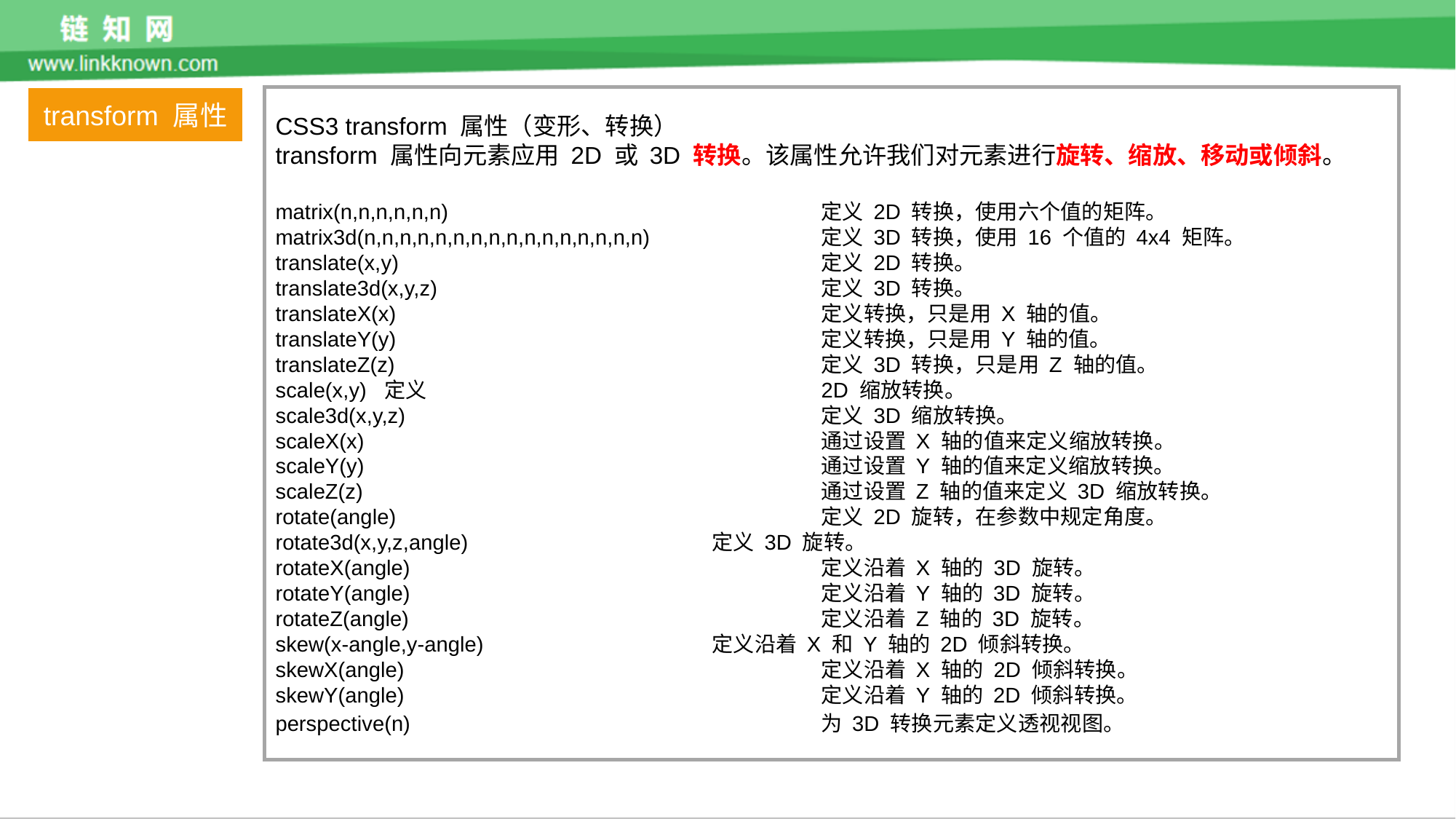

transform 属性
CSS3 transform 属性（变形、转换）
transform 属性向元素应用 2D 或 3D 转换。该属性允许我们对元素进行旋转、缩放、移动或倾斜。

matrix(n,n,n,n,n,n)				定义 2D 转换，使用六个值的矩阵。
matrix3d(n,n,n,n,n,n,n,n,n,n,n,n,n,n,n,n)		定义 3D 转换，使用 16 个值的 4x4 矩阵。
translate(x,y)				定义 2D 转换。
translate3d(x,y,z)				定义 3D 转换。
translateX(x)				定义转换，只是用 X 轴的值。
translateY(y)				定义转换，只是用 Y 轴的值。
translateZ(z)				定义 3D 转换，只是用 Z 轴的值。
scale(x,y)	定义 				2D 缩放转换。
scale3d(x,y,z)				定义 3D 缩放转换。
scaleX(x)					通过设置 X 轴的值来定义缩放转换。
scaleY(y)					通过设置 Y 轴的值来定义缩放转换。
scaleZ(z)					通过设置 Z 轴的值来定义 3D 缩放转换。
rotate(angle)				定义 2D 旋转，在参数中规定角度。
rotate3d(x,y,z,angle)			定义 3D 旋转。
rotateX(angle)				定义沿着 X 轴的 3D 旋转。
rotateY(angle)				定义沿着 Y 轴的 3D 旋转。
rotateZ(angle)				定义沿着 Z 轴的 3D 旋转。
skew(x-angle,y-angle)			定义沿着 X 和 Y 轴的 2D 倾斜转换。
skewX(angle)				定义沿着 X 轴的 2D 倾斜转换。
skewY(angle)				定义沿着 Y 轴的 2D 倾斜转换。
perspective(n)				为 3D 转换元素定义透视视图。